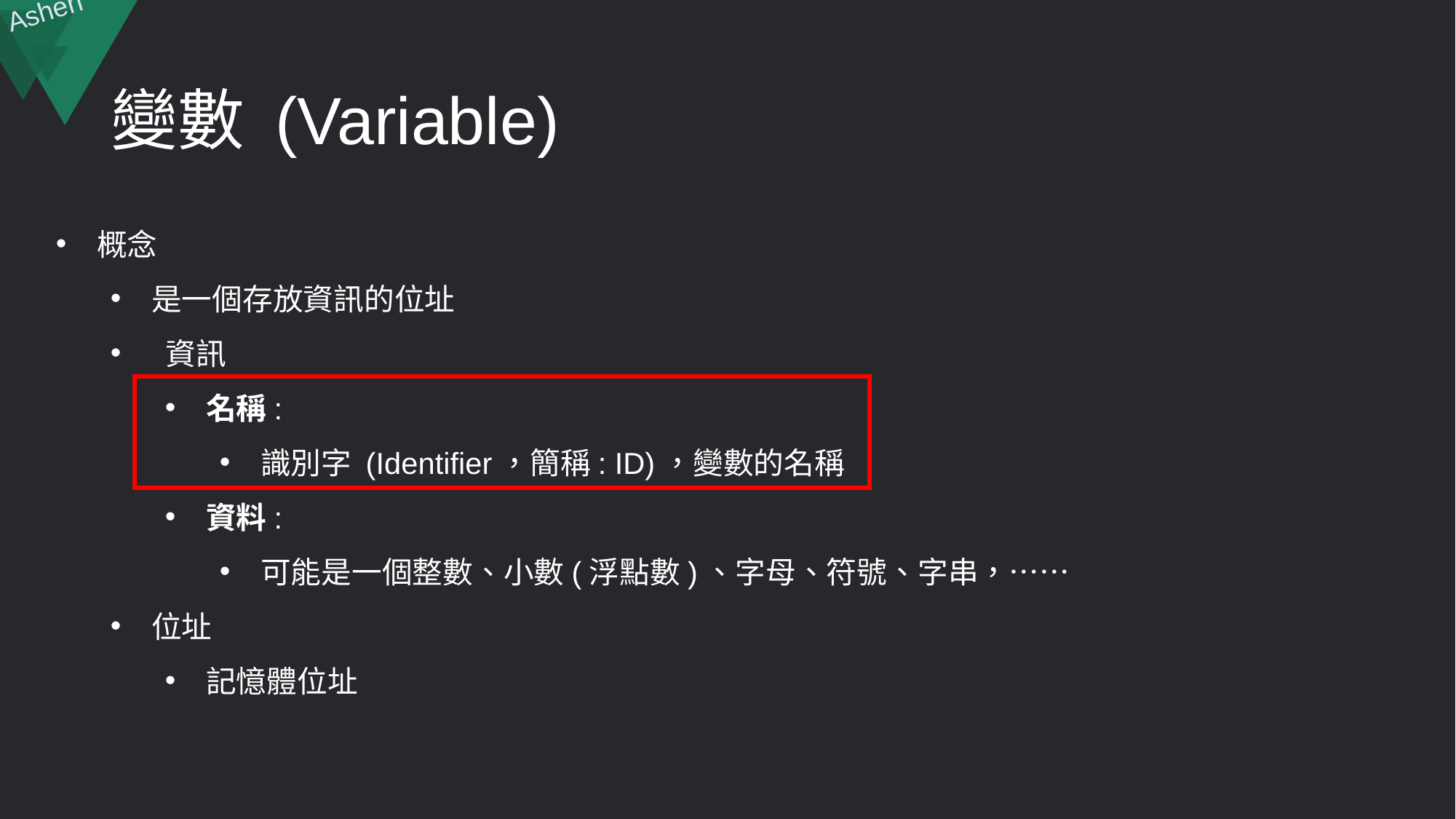

# 變數 (Variable)
概念
是一個存放資訊的位址
 資訊
名稱:
識別字 (Identifier，簡稱: ID)，變數的名稱
資料:
可能是一個整數、小數(浮點數)、字母、符號、字串，……
位址
記憶體位址